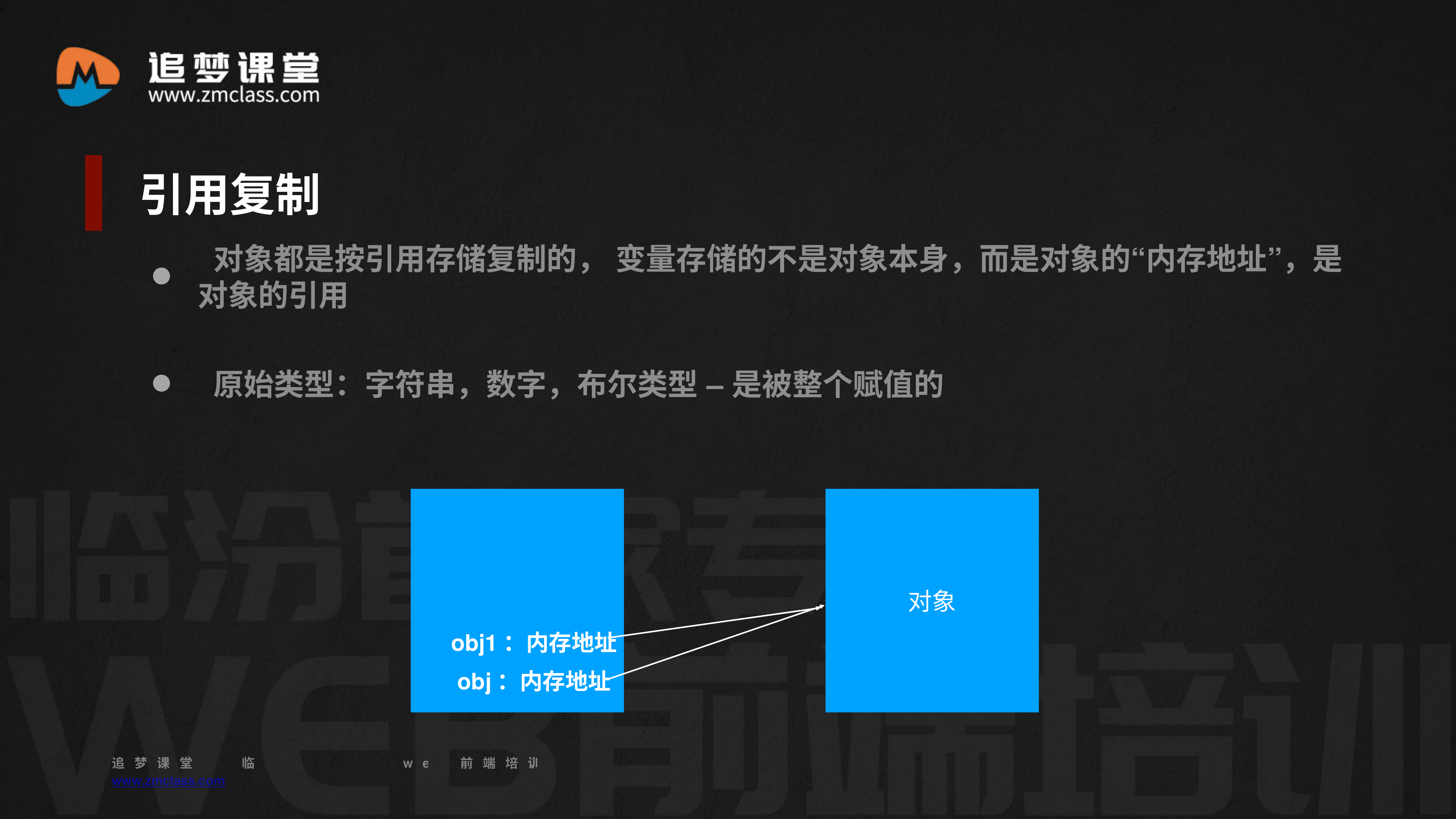

引用复制
 对象都是按引用存储复制的， 变量存储的不是对象本身，而是对象的“内存地址”，是对象的引用

 原始类型：字符串，数字，布尔类型 – 是被整个赋值的

对象

obj1：内存地址
obj：内存地址
追梦课堂   临汾首家专业的web前端培训机构                                                          www.zmclass.com
11